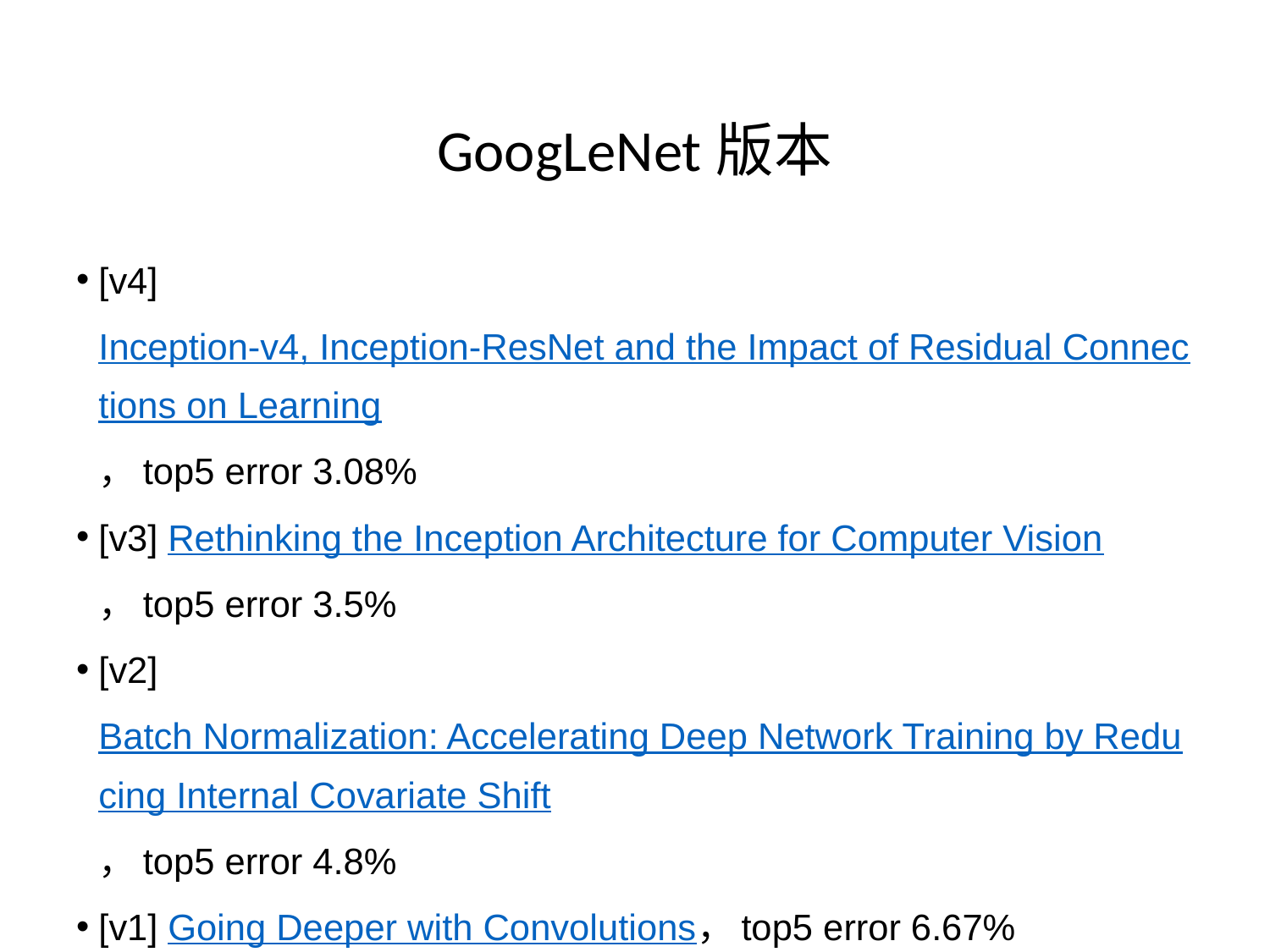

# GoogLeNet版本
[v4] Inception-v4, Inception-ResNet and the Impact of Residual Connections on Learning，top5 error 3.08%
[v3] Rethinking the Inception Architecture for Computer Vision，top5 error 3.5%
[v2] Batch Normalization: Accelerating Deep Network Training by Reducing Internal Covariate Shift，top5 error 4.8%
[v1] Going Deeper with Convolutions，top5 error 6.67%